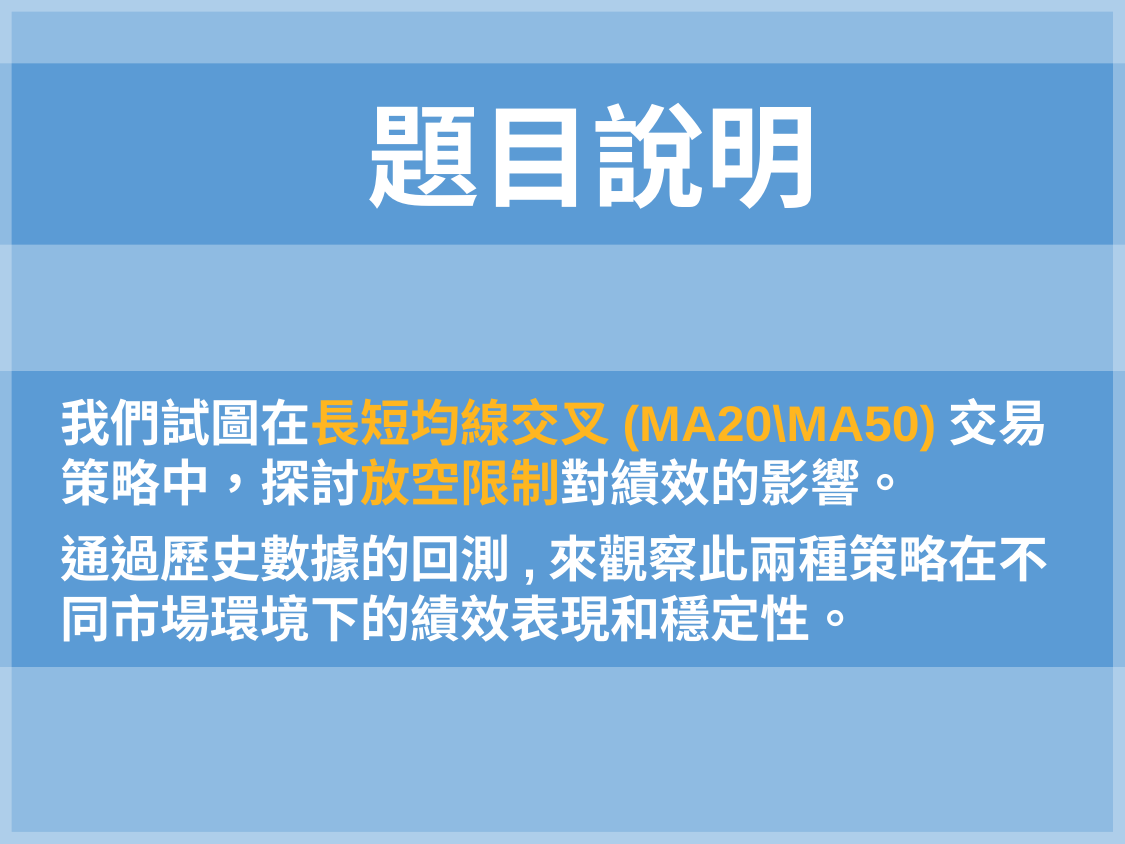

題目說明

我們試圖在長短均線交叉(MA20\MA50)交易策略中，探討放空限制對績效的影響。
通過歷史數據的回測,來觀察此兩種策略在不同市場環境下的績效表現和穩定性。